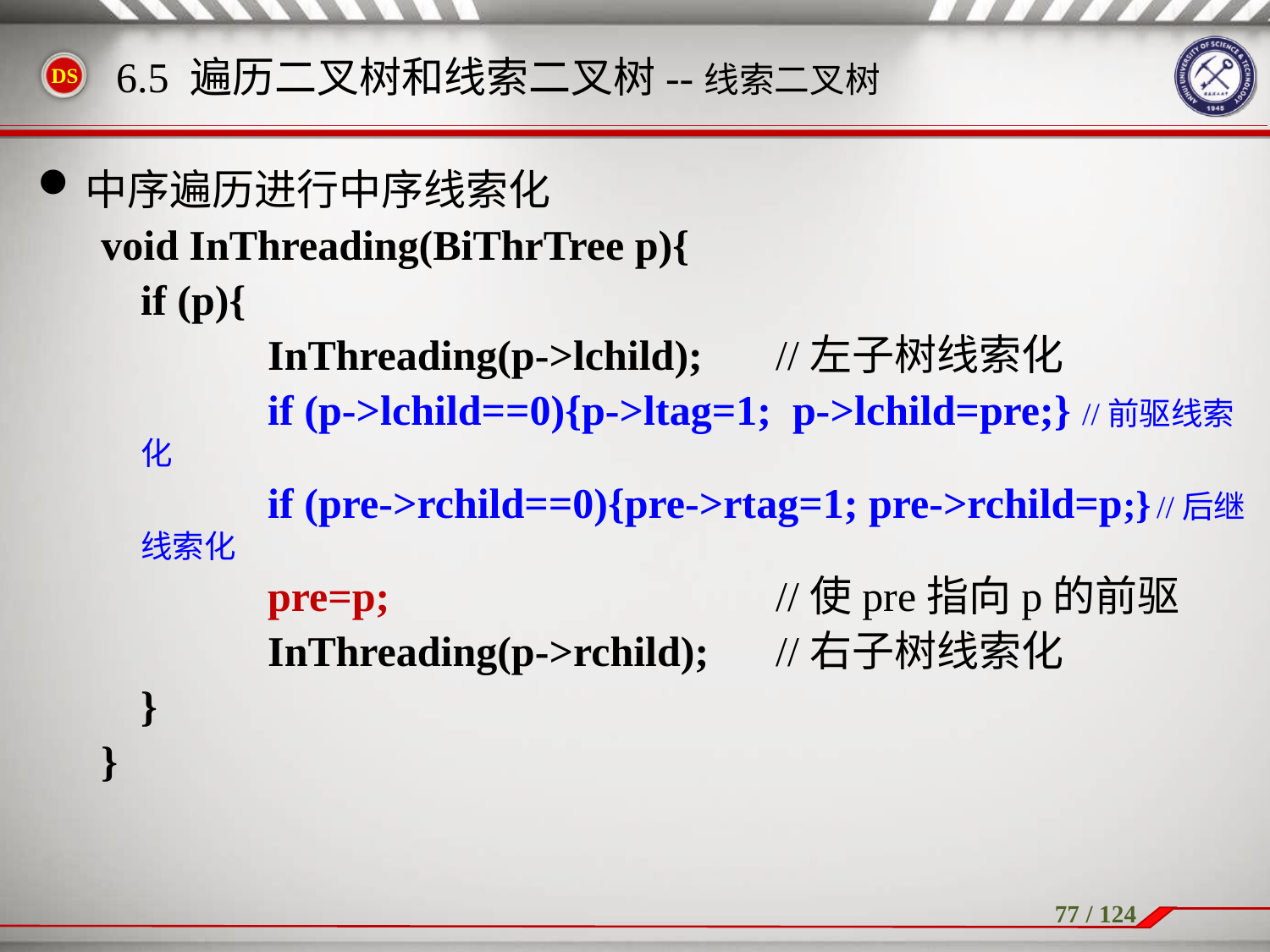

6.5 遍历二叉树和线索二叉树--线索二叉树
中序遍历进行中序线索化
void InThreading(BiThrTree p){
	if (p){
		InThreading(p->lchild); 	//左子树线索化
		if (p->lchild==0){p->ltag=1;  p->lchild=pre;} //前驱线索化
		if (pre->rchild==0){pre->rtag=1; pre->rchild=p;}	//后继线索化
		pre=p; 			//使pre指向p的前驱
		InThreading(p->rchild);	//右子树线索化
	}
}